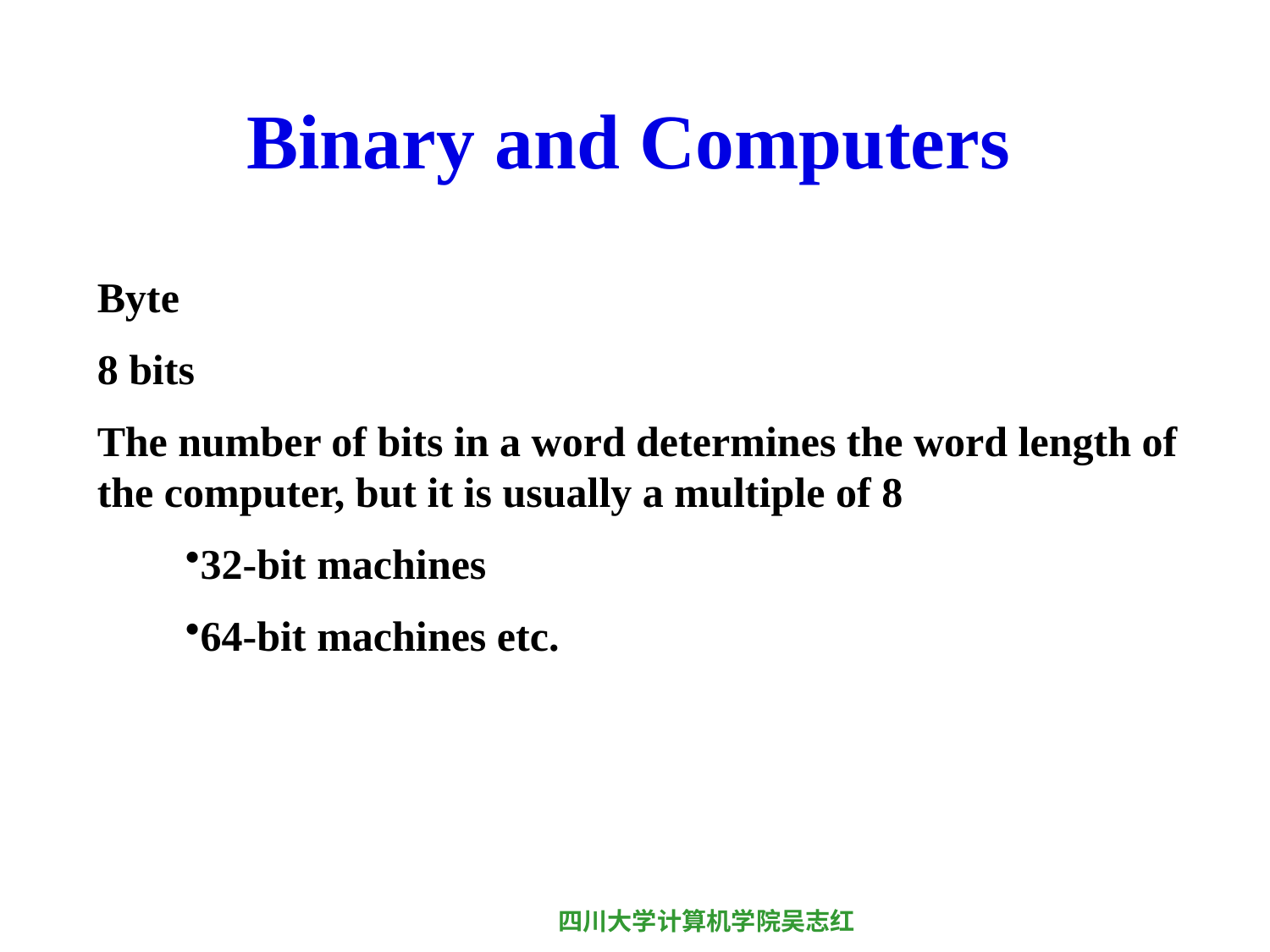

# Binary and Computers
Byte
8 bits
The number of bits in a word determines the word length of the computer, but it is usually a multiple of 8
32-bit machines
64-bit machines etc.

四川大学计算机学院吴志红
7